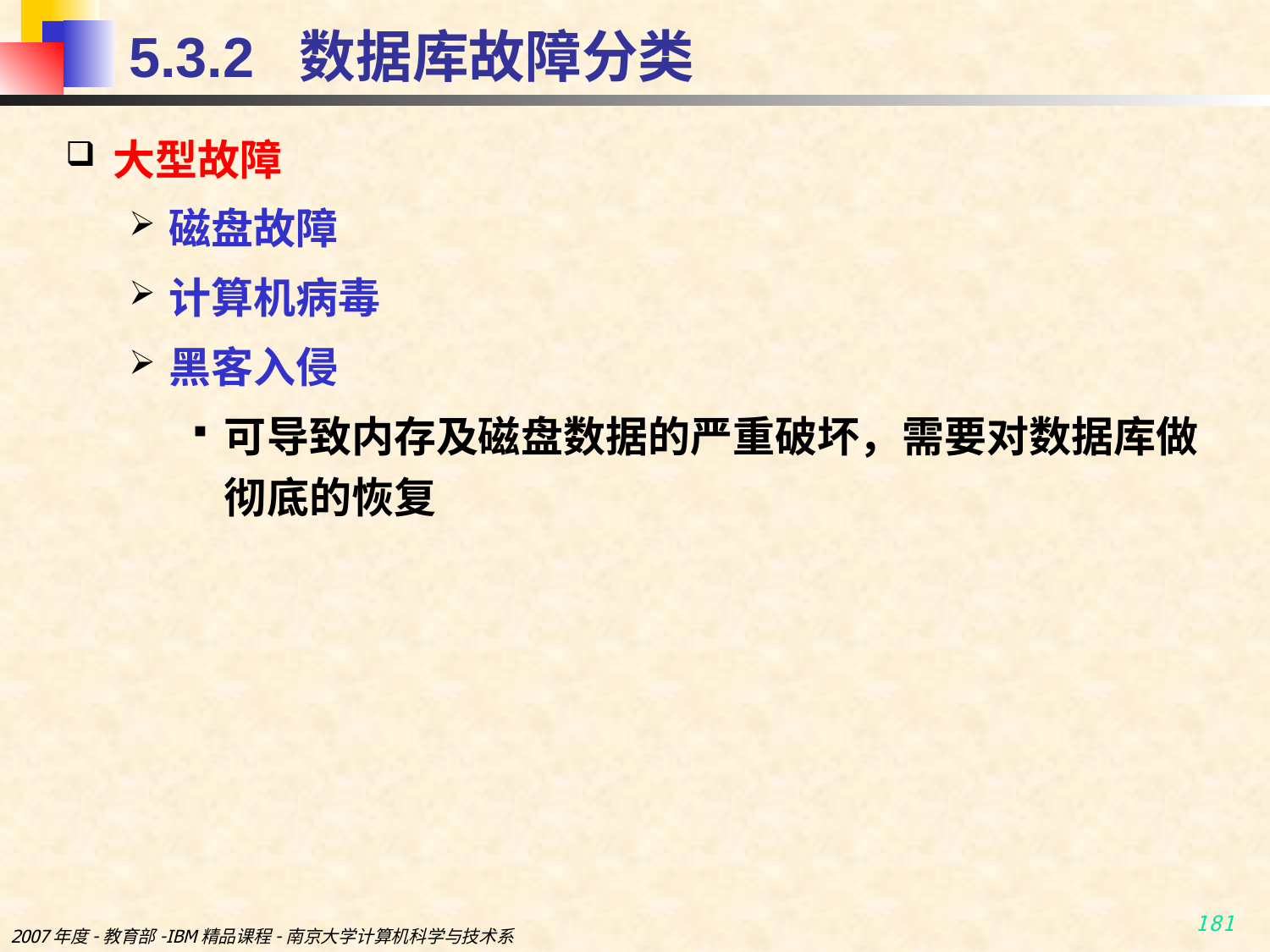

# 5.3.2  数据库故障分类
大型故障
磁盘故障
计算机病毒
黑客入侵
可导致内存及磁盘数据的严重破坏，需要对数据库做彻底的恢复
181